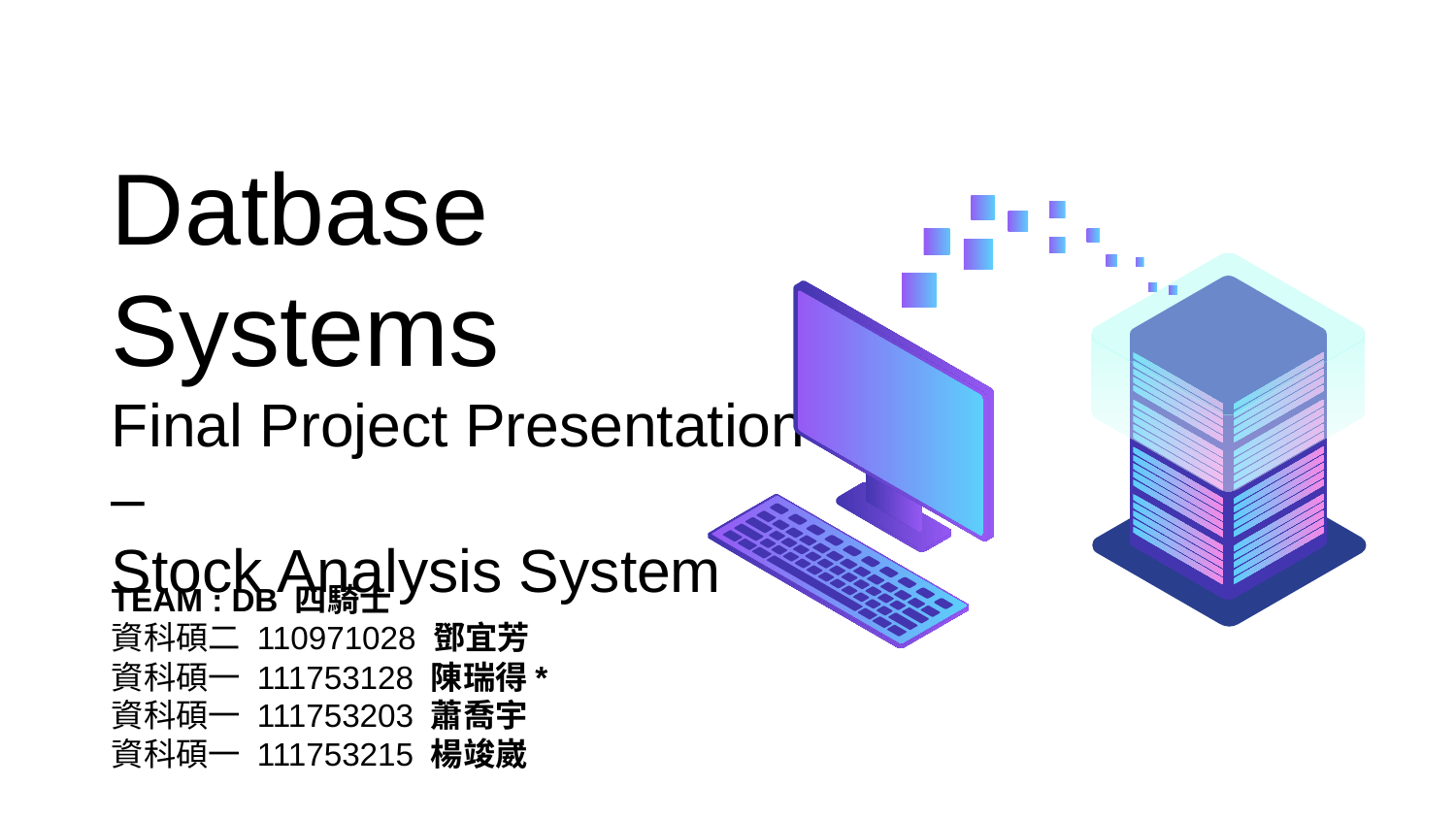

# Datbase Systems Final Project Presentation – Stock Analysis System

TEAM : DB 四騎士
資科碩二	110971028 鄧宜芳
資科碩一 	111753128 陳瑞得*
資科碩一	111753203 蕭喬宇
資科碩一	111753215 楊竣崴